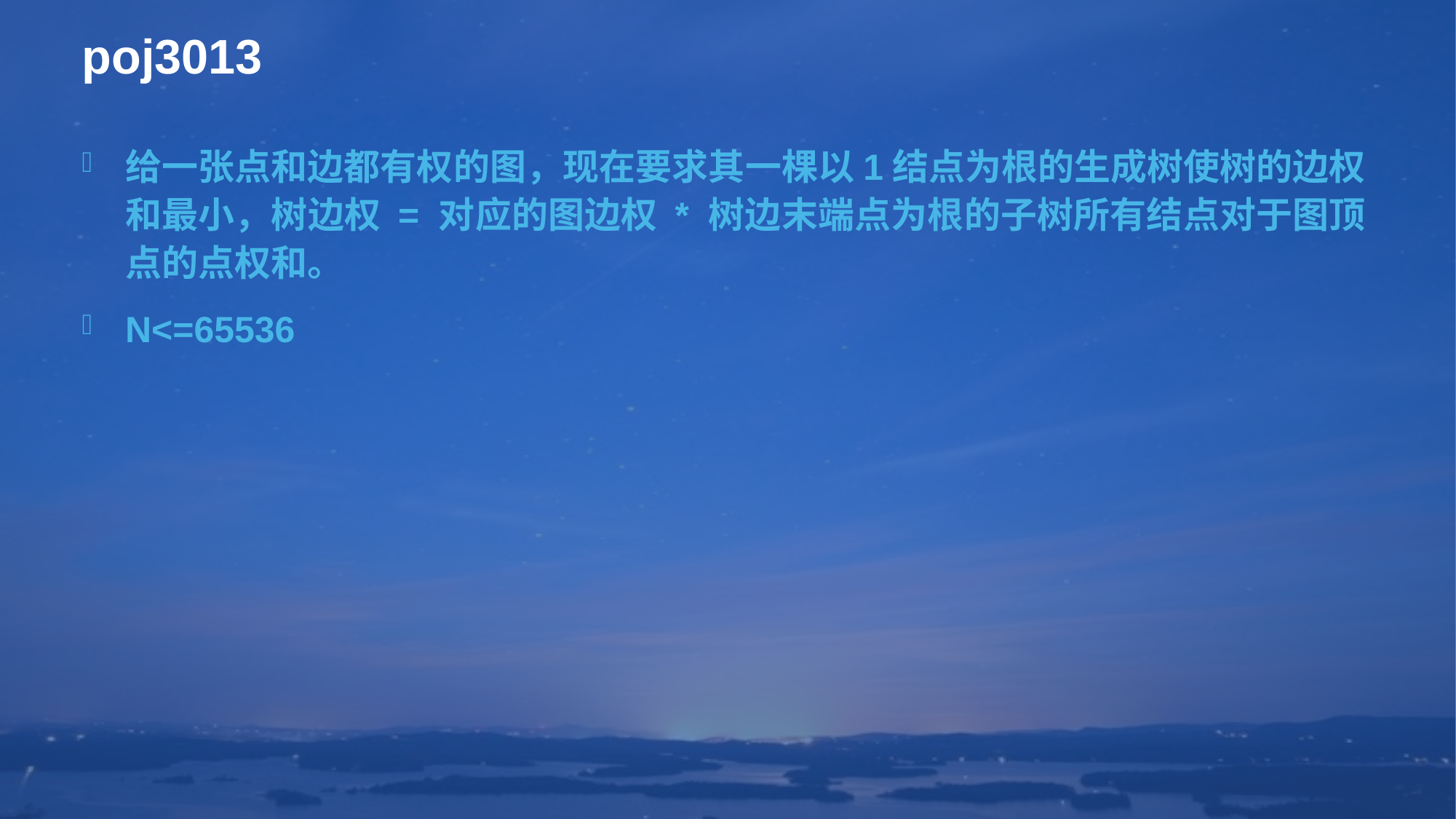

# poj3013
给一张点和边都有权的图，现在要求其一棵以1结点为根的生成树使树的边权和最小，树边权 = 对应的图边权 * 树边末端点为根的子树所有结点对于图顶点的点权和。
N<=65536